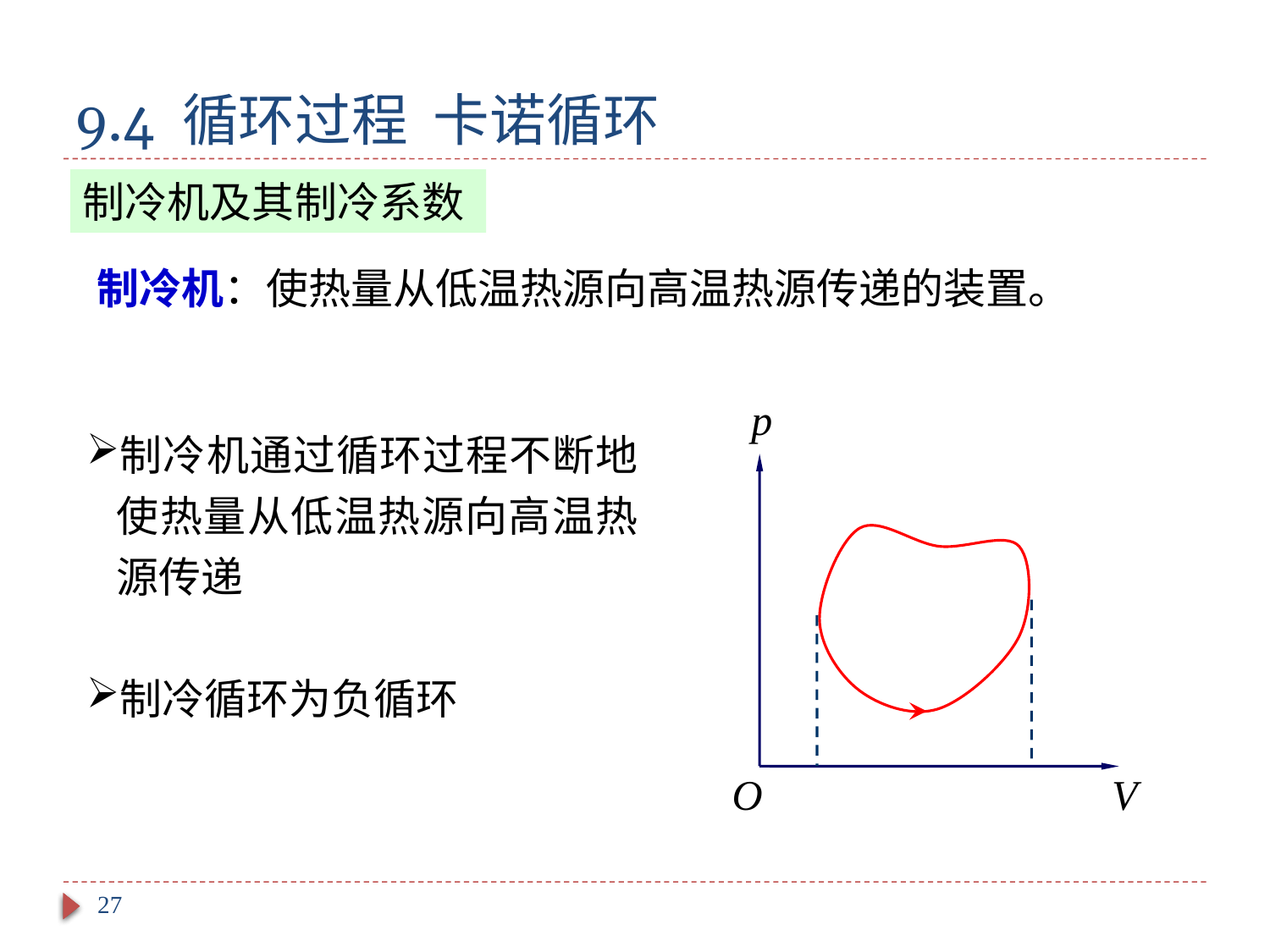

# 9.4 循环过程  卡诺循环
制冷机及其制冷系数
制冷机：使热量从低温热源向高温热源传递的装置。
 p

 O                                 V

制冷机通过循环过程不断地使热量从低温热源向高温热源传递
制冷循环为负循环
27